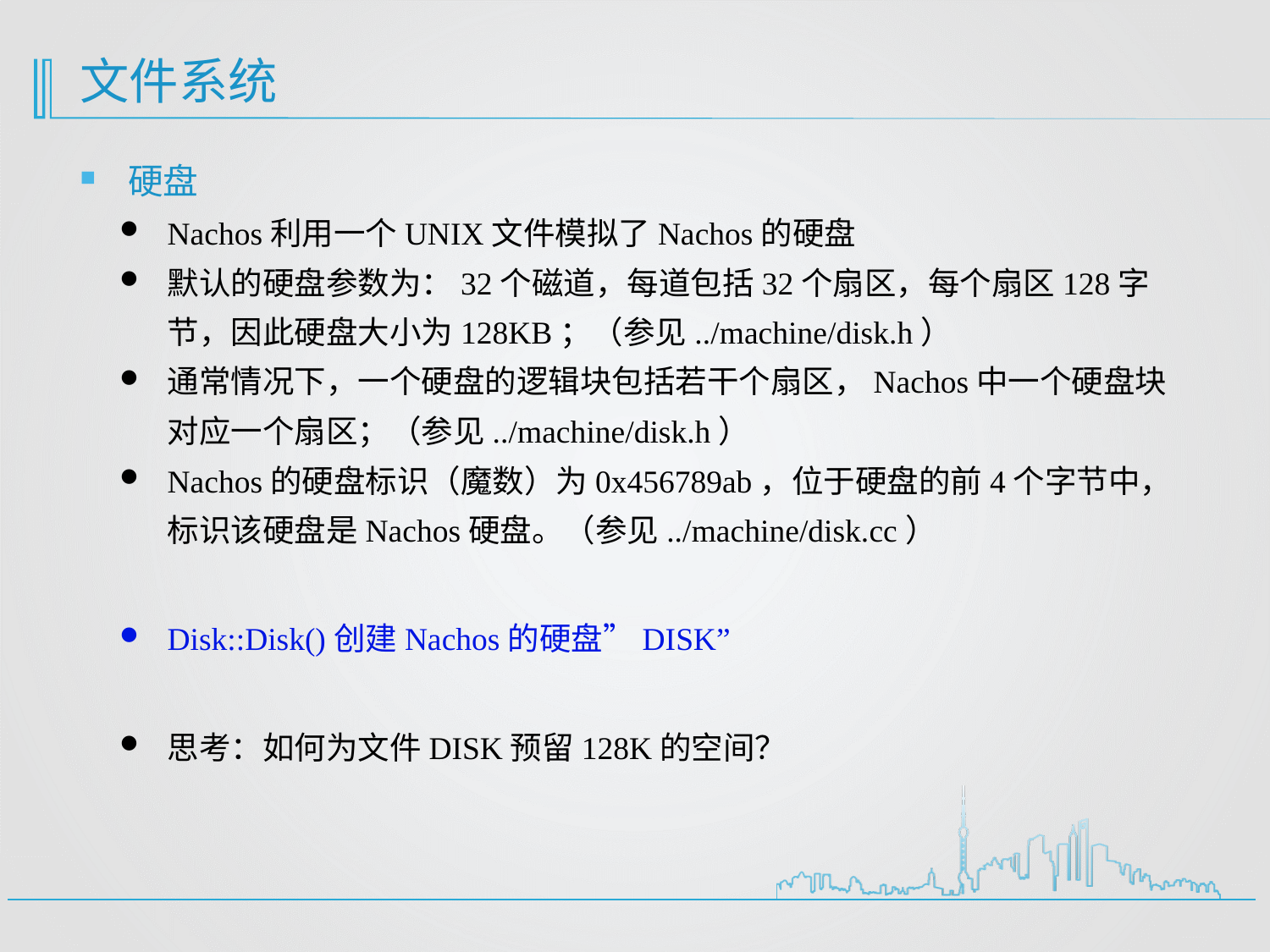

# 文件系统
硬盘
Nachos利用一个UNIX文件模拟了Nachos的硬盘
默认的硬盘参数为：32个磁道，每道包括32个扇区，每个扇区128字节，因此硬盘大小为128KB；（参见../machine/disk.h）
通常情况下，一个硬盘的逻辑块包括若干个扇区，Nachos中一个硬盘块对应一个扇区；（参见../machine/disk.h）
Nachos的硬盘标识（魔数）为0x456789ab，位于硬盘的前4个字节中，标识该硬盘是Nachos硬盘。（参见../machine/disk.cc）

Disk::Disk()创建Nachos的硬盘”DISK”

思考：如何为文件DISK预留128K的空间？